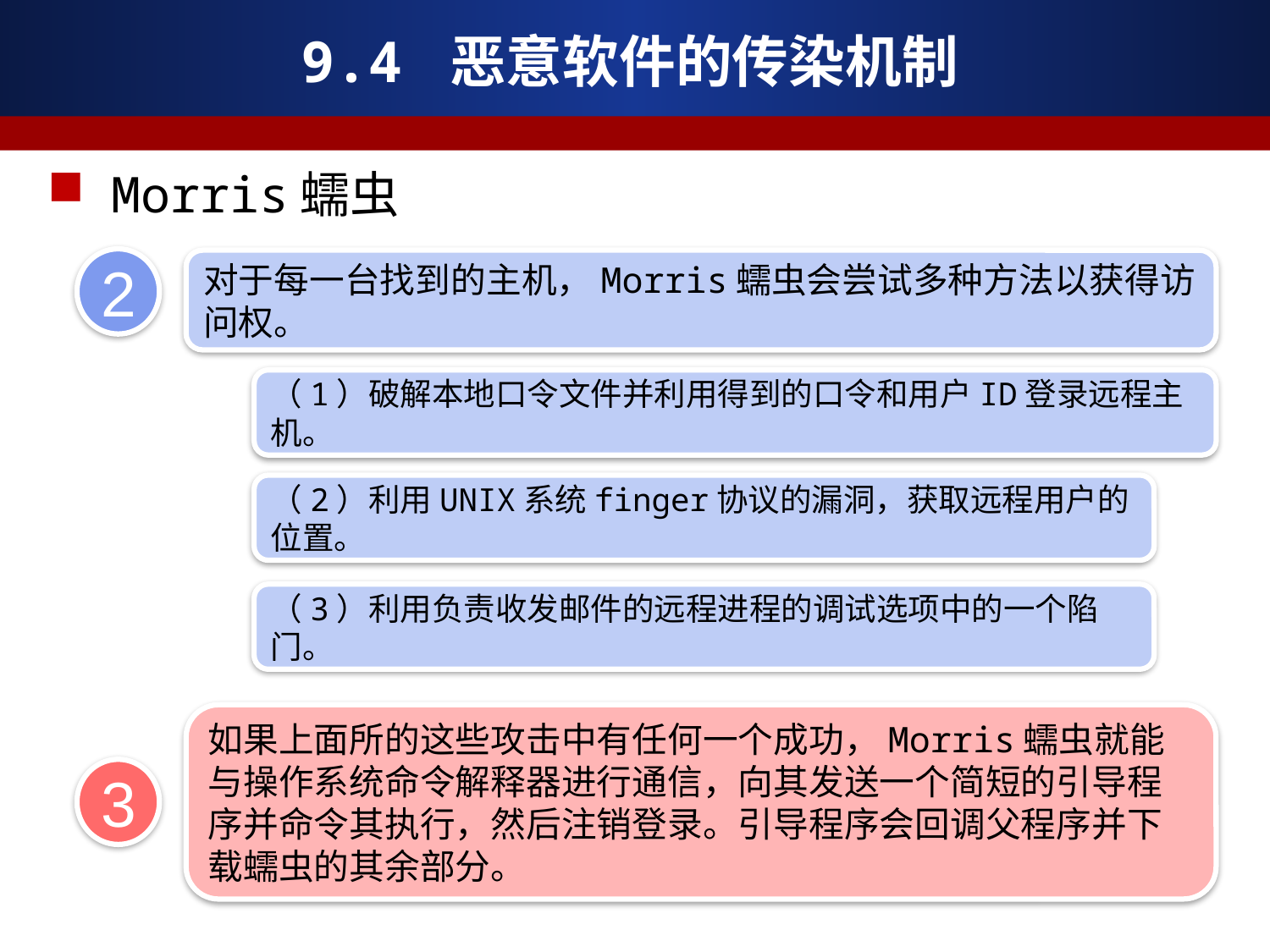

# 9.4 恶意软件的传染机制
Morris蠕虫
2
对于每一台找到的主机，Morris蠕虫会尝试多种方法以获得访问权。
（1）破解本地口令文件并利用得到的口令和用户ID登录远程主机。
（2）利用UNIX系统finger协议的漏洞，获取远程用户的位置。
（3）利用负责收发邮件的远程进程的调试选项中的一个陷门。
如果上面所的这些攻击中有任何一个成功，Morris蠕虫就能与操作系统命令解释器进行通信，向其发送一个简短的引导程序并命令其执行，然后注销登录。引导程序会回调父程序并下载蠕虫的其余部分。
3
33